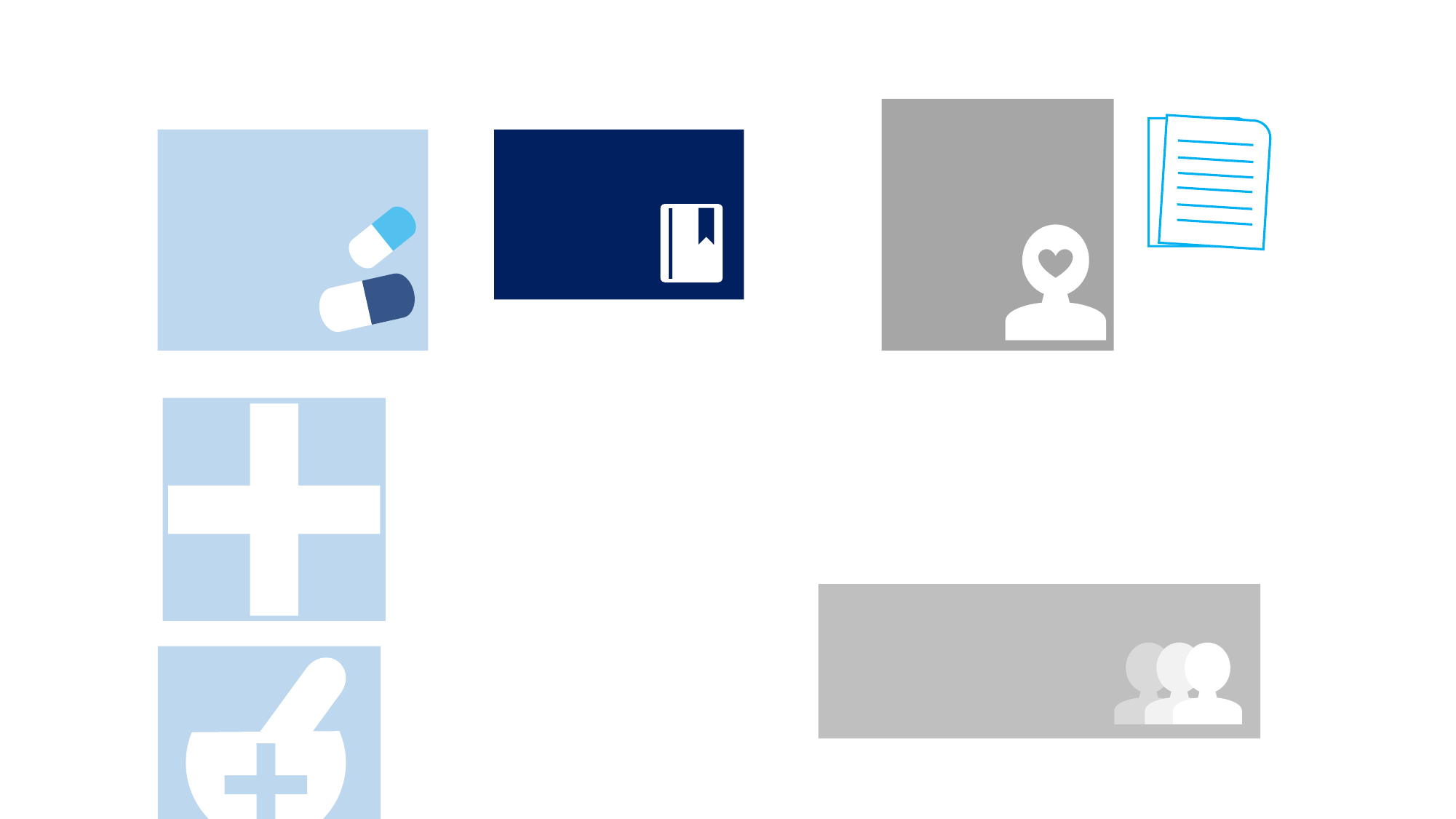

진료 기록

마이페이지

처방전 제출

진료 접수
대기인원 확인